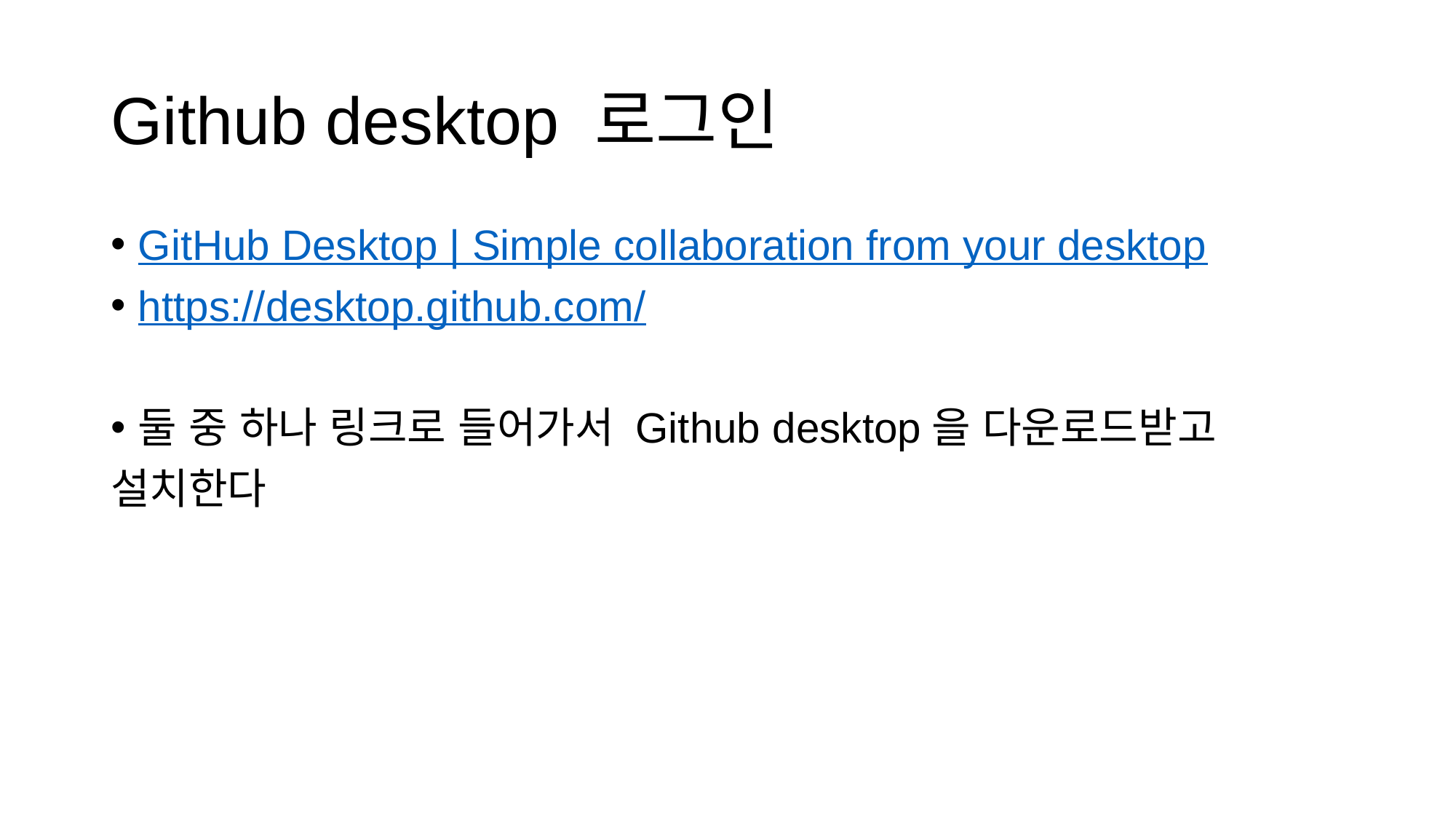

# Github desktop 로그인
GitHub Desktop | Simple collaboration from your desktop
https://desktop.github.com/

둘 중 하나 링크로 들어가서 Github desktop을 다운로드받고
설치한다